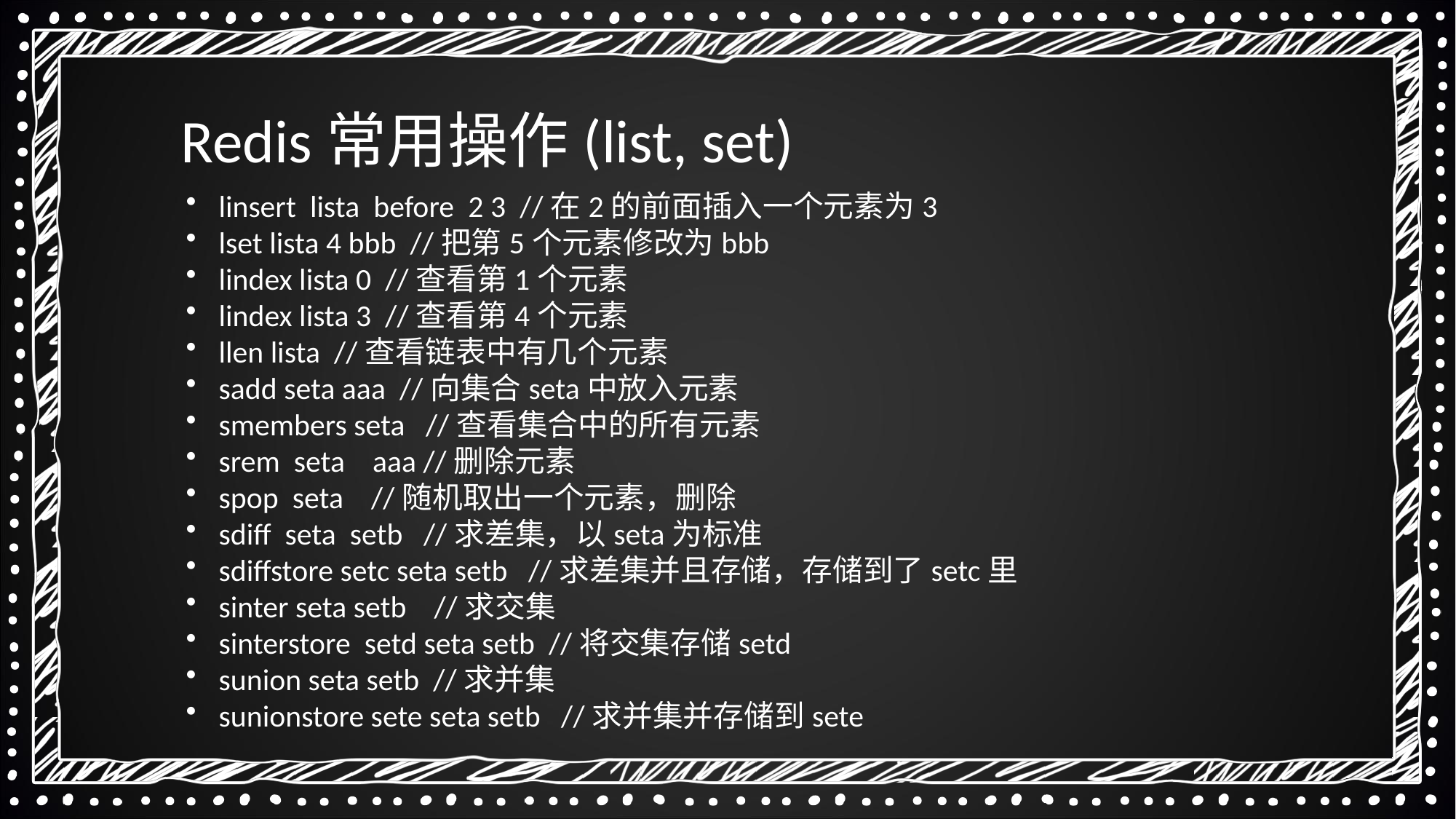

Redis常用操作(list, set)
 linsert  lista  before  2 3  //在2的前面插入一个元素为3
 lset lista 4 bbb  //把第5个元素修改为bbb
 lindex lista 0  //查看第1个元素
 lindex lista 3  //查看第4个元素
 llen lista  //查看链表中有几个元素
 sadd seta aaa  //向集合seta中放入元素
 smembers seta   //查看集合中的所有元素
 srem  seta    aaa //删除元素
 spop  seta    //随机取出一个元素，删除
 sdiff  seta  setb   //求差集，以seta为标准
 sdiffstore setc seta setb   //求差集并且存储，存储到了setc里
 sinter seta setb    //求交集
 sinterstore  setd seta setb  //将交集存储setd
 sunion seta setb  //求并集
 sunionstore sete seta setb   //求并集并存储到sete